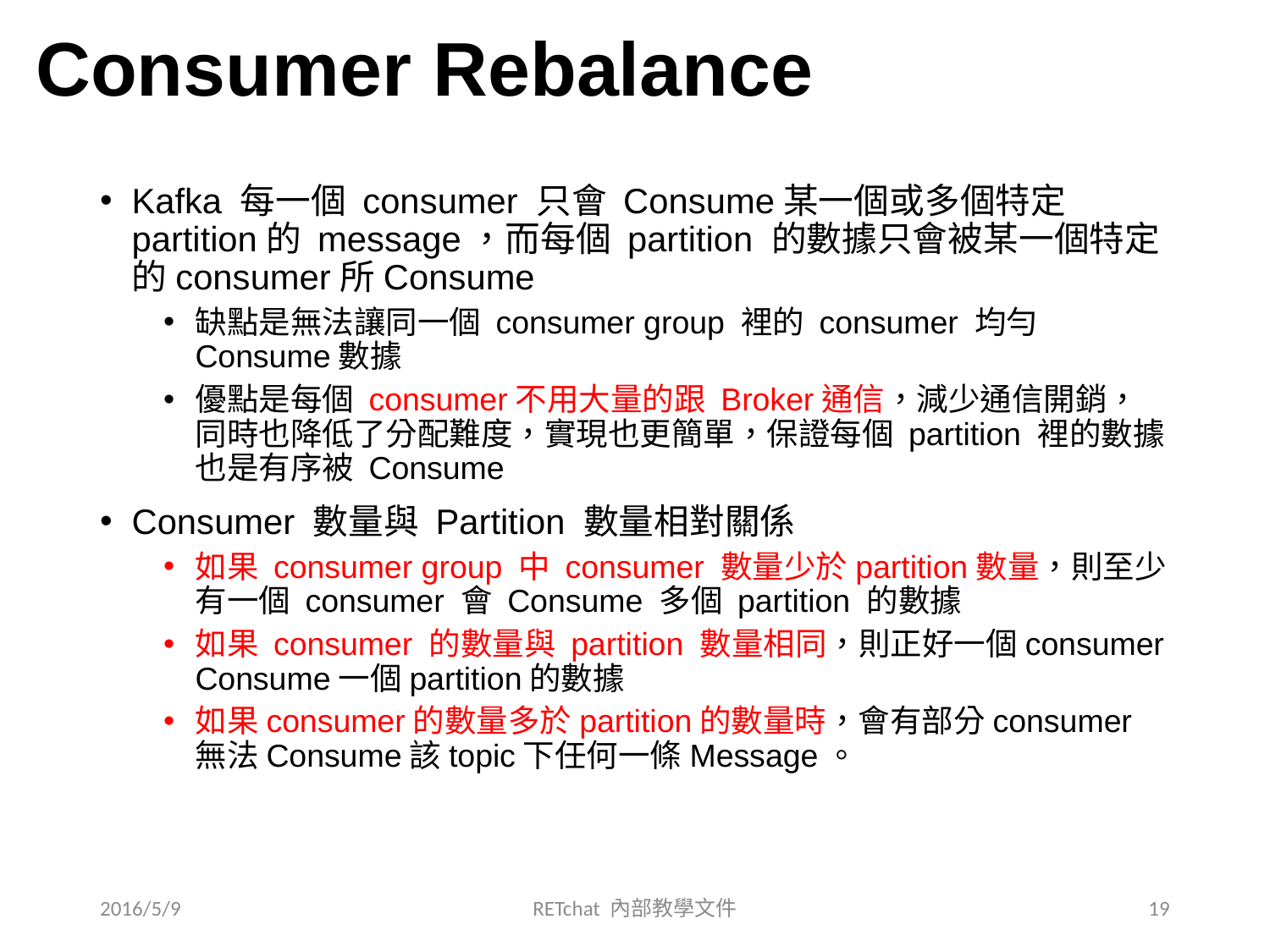

# Consumer Rebalance
Kafka 每一個 consumer 只會 Consume某一個或多個特定partition的 message，而每個 partition 的數據只會被某一個特定的consumer所Consume
缺點是無法讓同一個 consumer group 裡的 consumer 均勻Consume數據
優點是每個 consumer不用大量的跟 Broker通信，減少通信開銷，同時也降低了分配難度，實現也更簡單，保證每個 partition 裡的數據也是有序被 Consume
Consumer 數量與 Partition 數量相對關係
如果 consumer group 中 consumer 數量少於partition數量，則至少有一個 consumer 會 Consume 多個 partition 的數據
如果 consumer 的數量與 partition 數量相同，則正好一個consumer Consume一個partition的數據
如果consumer的數量多於partition的數量時，會有部分consumer無法Consume該topic下任何一條Message。
2016/5/9
RETchat 內部教學文件
19